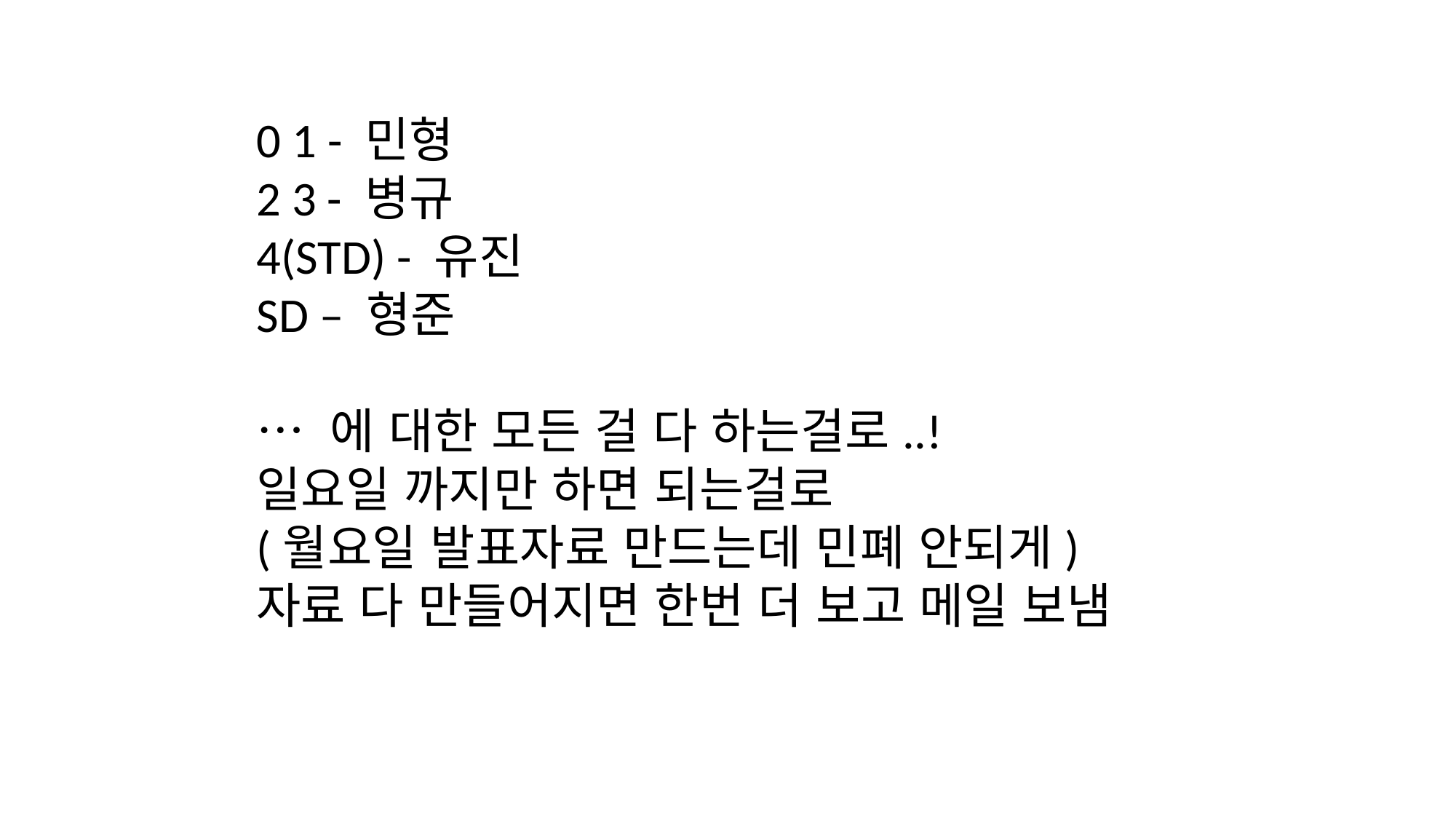

0 1 - 민형
2 3 - 병규
4(STD) - 유진
SD – 형준

… 에 대한 모든 걸 다 하는걸로..!
일요일 까지만 하면 되는걸로
(월요일 발표자료 만드는데 민폐 안되게)
자료 다 만들어지면 한번 더 보고 메일 보냄